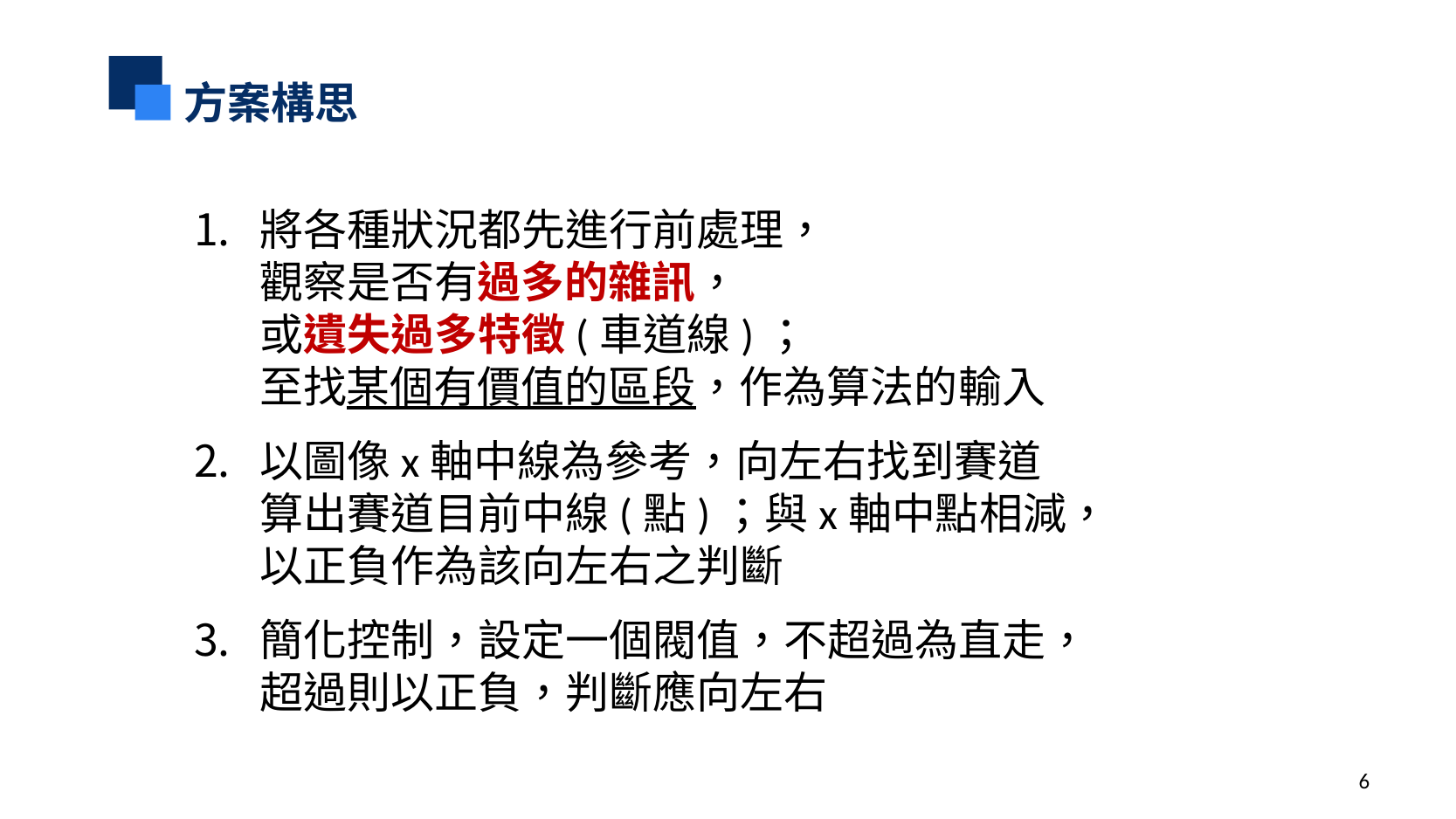

方案構思

將各種狀況都先進行前處理，
觀察是否有過多的雜訊，
或遺失過多特徵(車道線)；
至找某個有價值的區段，作為算法的輸入
以圖像x軸中線為參考，向左右找到賽道
算出賽道目前中線(點)；與x軸中點相減，
以正負作為該向左右之判斷
簡化控制，設定一個閥值，不超過為直走，
超過則以正負，判斷應向左右
6